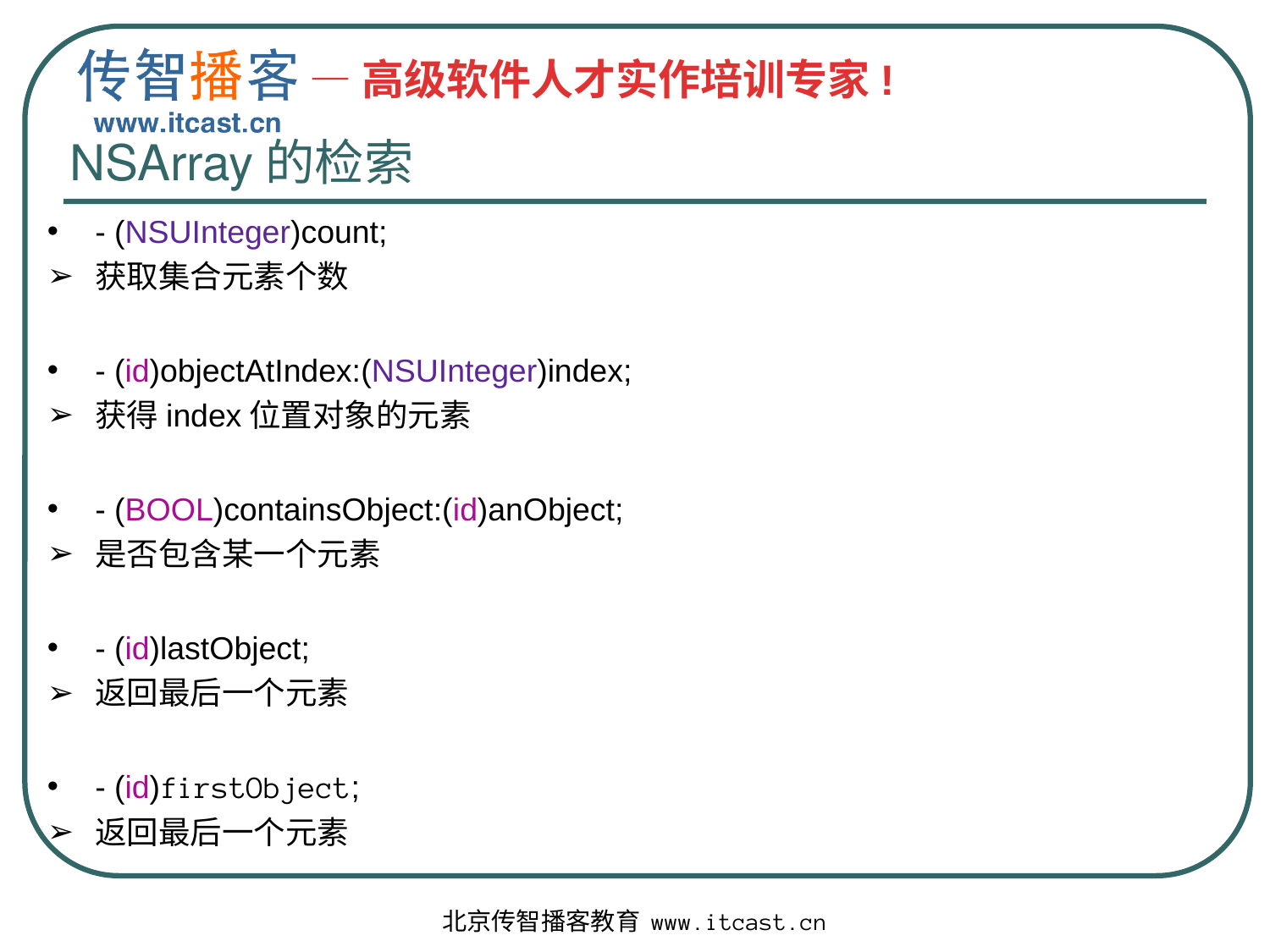

# NSArray的检索
- (NSUInteger)count;
获取集合元素个数

- (id)objectAtIndex:(NSUInteger)index;
获得index位置对象的元素

- (BOOL)containsObject:(id)anObject;
是否包含某一个元素

- (id)lastObject;
返回最后一个元素

- (id)firstObject;
返回最后一个元素